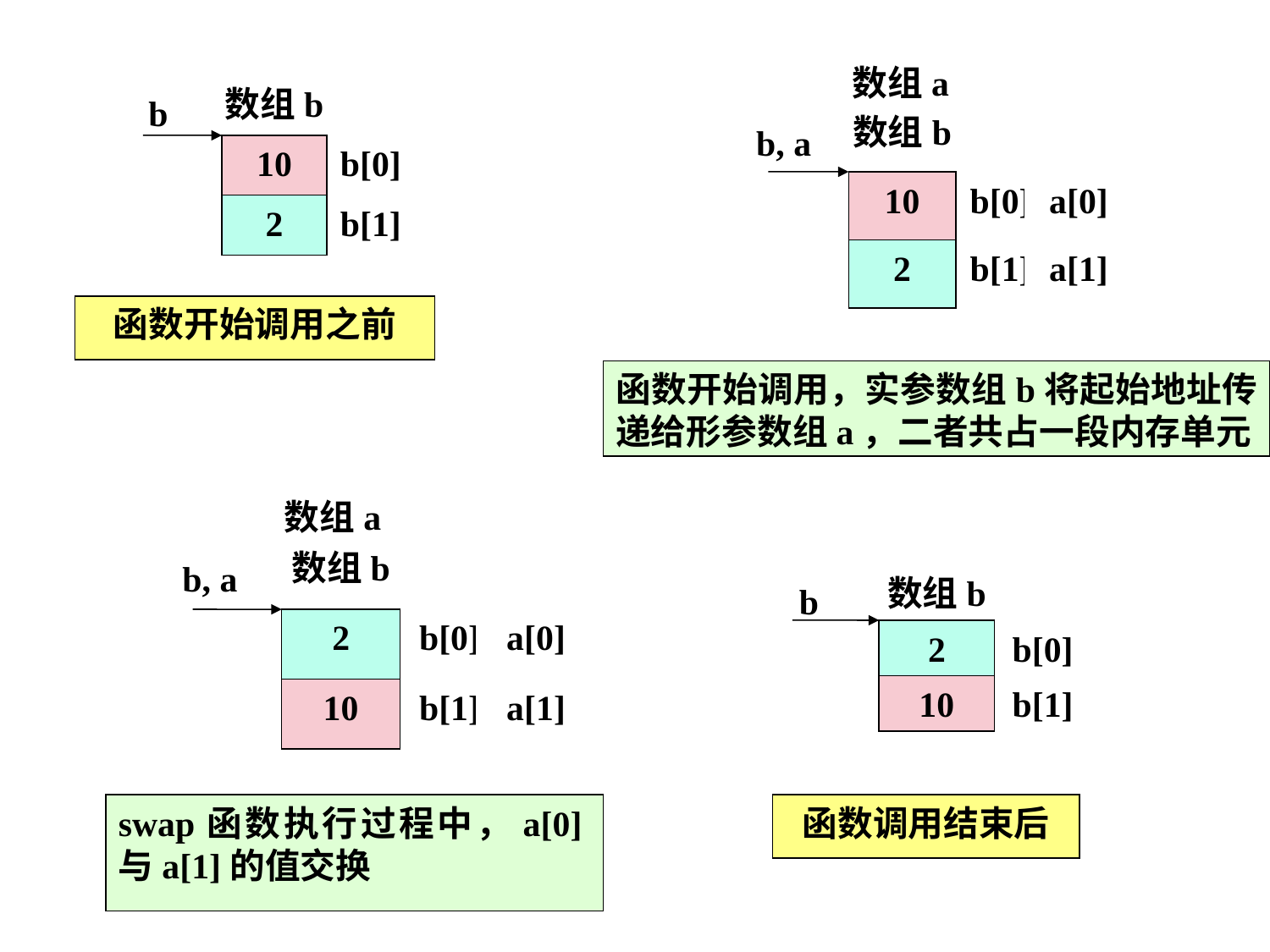

数组a
数组b
b, a

10
b[0]
b[1]
a[0]
a[1]
2
数组b
b

10
b[0]
2
b[1]
函数开始调用之前
函数开始调用，实参数组b将起始地址传递给形参数组a，二者共占一段内存单元
数组a
数组b
b, a

2
b[0]
b[1]
a[0]
a[1]
10
数组b
b

2
b[0]
10
b[1]
swap函数执行过程中，a[0]与a[1]的值交换
函数调用结束后